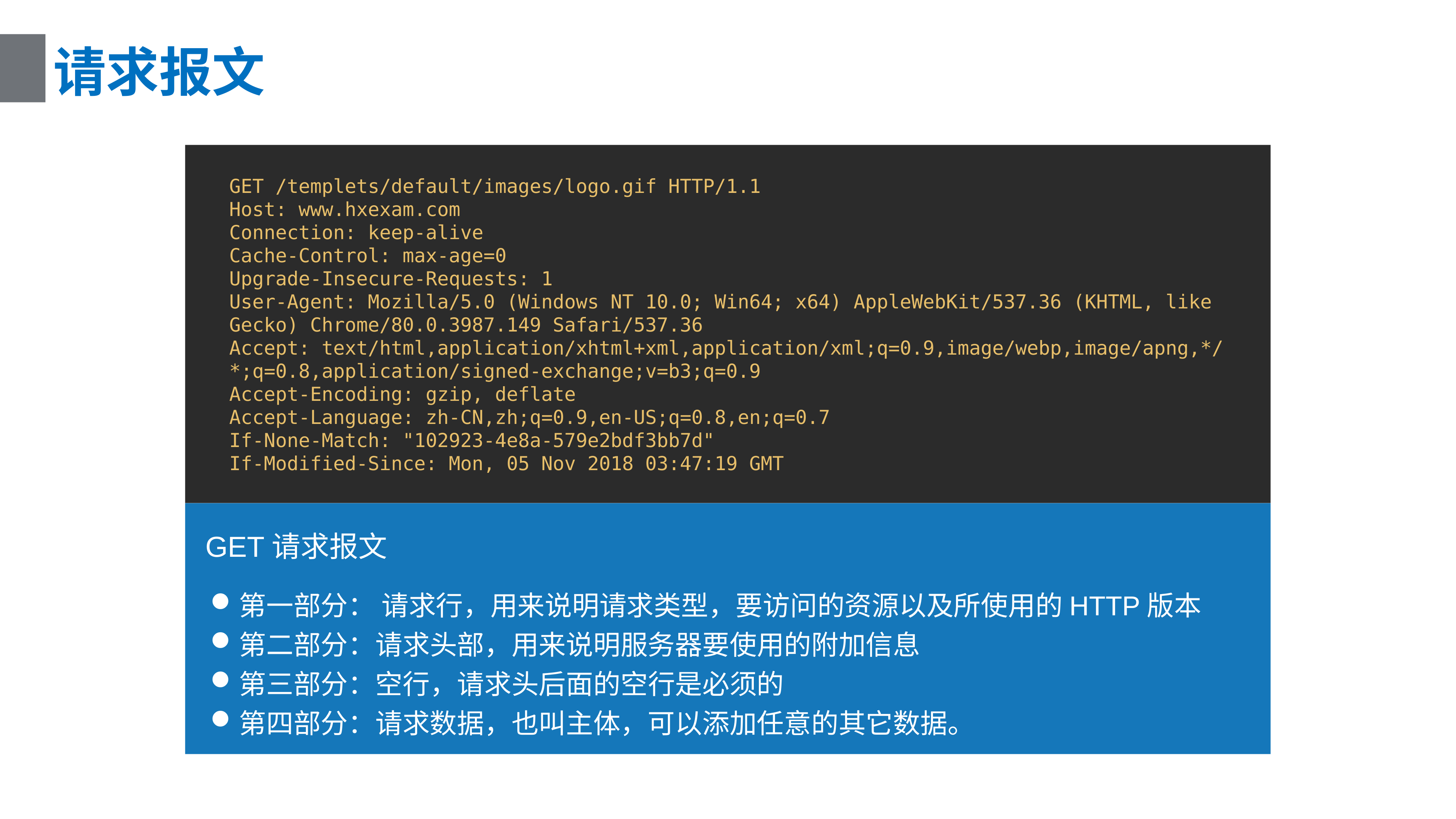

请求报文
GET /templets/default/images/logo.gif HTTP/1.1
Host: www.hxexam.com
Connection: keep-alive
Cache-Control: max-age=0
Upgrade-Insecure-Requests: 1
User-Agent: Mozilla/5.0 (Windows NT 10.0; Win64; x64) AppleWebKit/537.36 (KHTML, like Gecko) Chrome/80.0.3987.149 Safari/537.36
Accept: text/html,application/xhtml+xml,application/xml;q=0.9,image/webp,image/apng,*/*;q=0.8,application/signed-exchange;v=b3;q=0.9
Accept-Encoding: gzip, deflate
Accept-Language: zh-CN,zh;q=0.9,en-US;q=0.8,en;q=0.7
If-None-Match: "102923-4e8a-579e2bdf3bb7d"
If-Modified-Since: Mon, 05 Nov 2018 03:47:19 GMT

GET请求报文
第一部分： 请求行，用来说明请求类型，要访问的资源以及所使用的HTTP版本
第二部分：请求头部，用来说明服务器要使用的附加信息
第三部分：空行，请求头后面的空行是必须的
第四部分：请求数据，也叫主体，可以添加任意的其它数据。